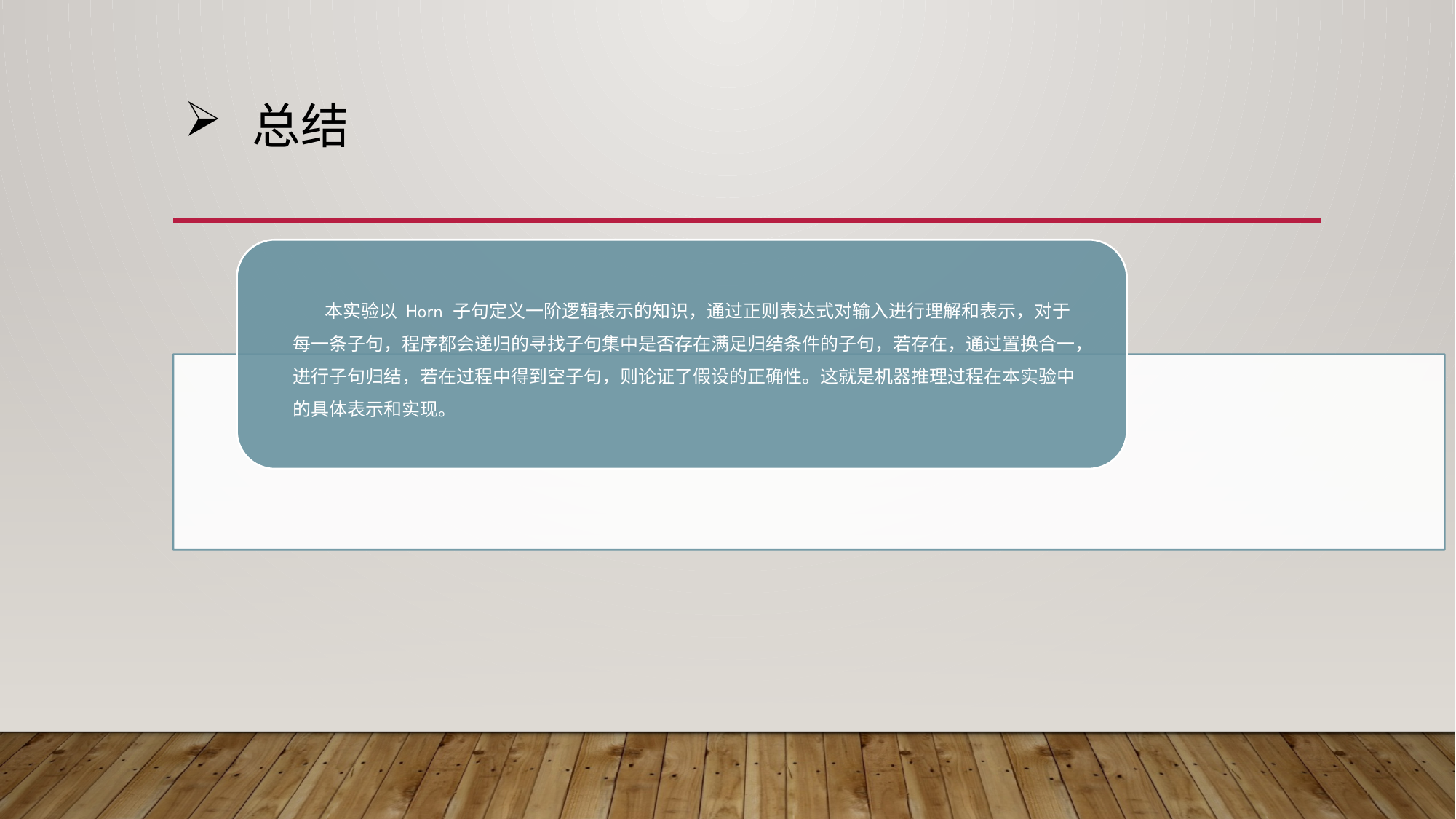

# 总结
       本实验以 Horn 子句定义一阶逻辑表示的知识，通过正则表达式对输入进行理解和表示，对于每一条子句，程序都会递归的寻找子句集中是否存在满足归结条件的子句，若存在，通过置换合一，进行子句归结，若在过程中得到空子句，则论证了假设的正确性。这就是机器推理过程在本实验中的具体表示和实现。